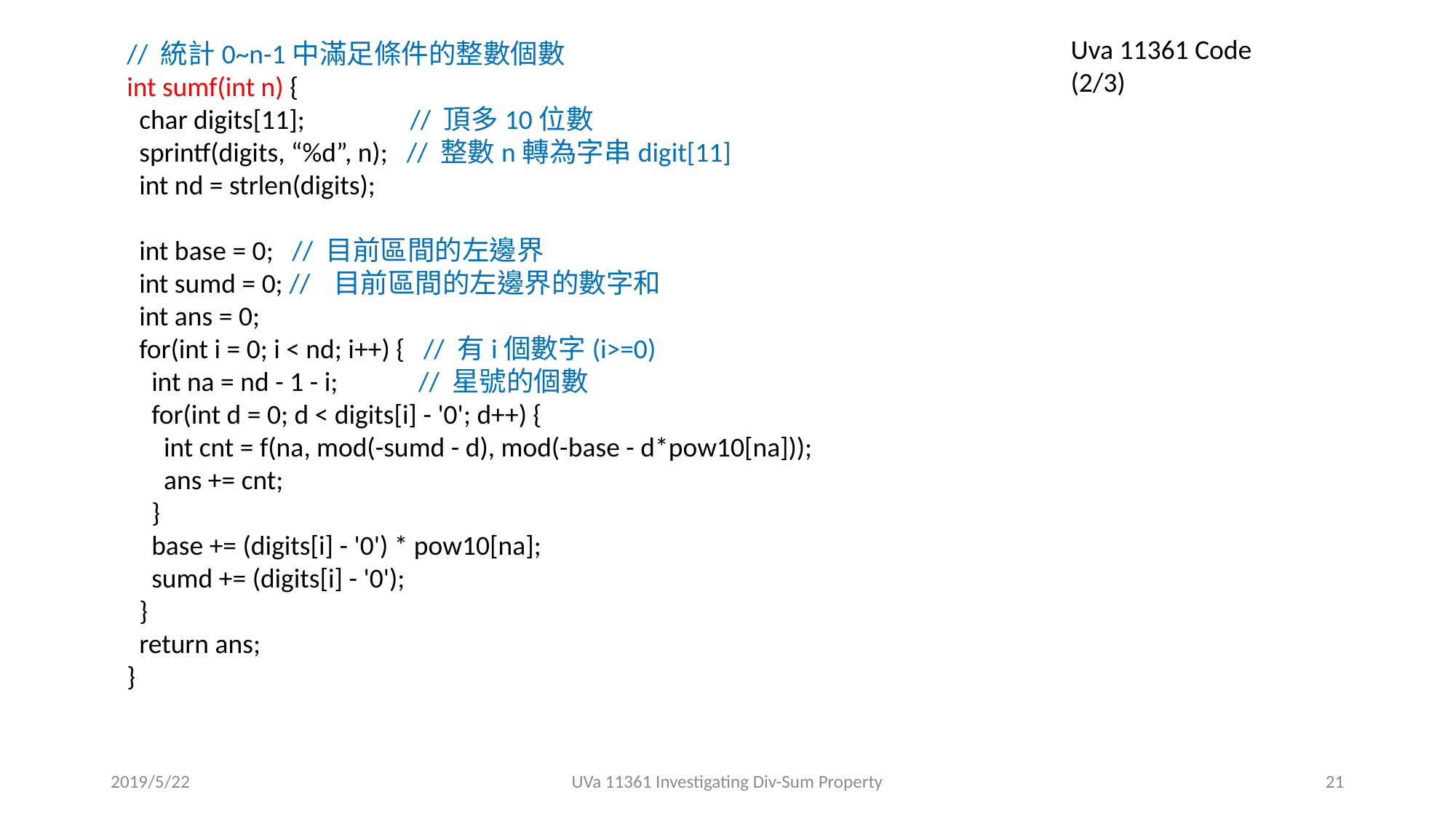

Uva 11361 Code (2/3)
// 統計0~n-1中滿足條件的整數個數
int sumf(int n) {
  char digits[11];                 // 頂多10位數
  sprintf(digits, “%d”, n);   // 整數n轉為字串digit[11]
  int nd = strlen(digits);

  int base = 0;   // 目前區間的左邊界
  int sumd = 0; // 目前區間的左邊界的數字和
  int ans = 0;
  for(int i = 0; i < nd; i++) {   // 有i個數字(i>=0)
    int na = nd - 1 - i;             // 星號的個數
    for(int d = 0; d < digits[i] - '0'; d++) {
      int cnt = f(na, mod(-sumd - d), mod(-base - d*pow10[na]));
      ans += cnt;
    }
    base += (digits[i] - '0') * pow10[na];
    sumd += (digits[i] - '0');
  }
  return ans;
}
2019/5/22
UVa 11361 Investigating Div-Sum Property
21